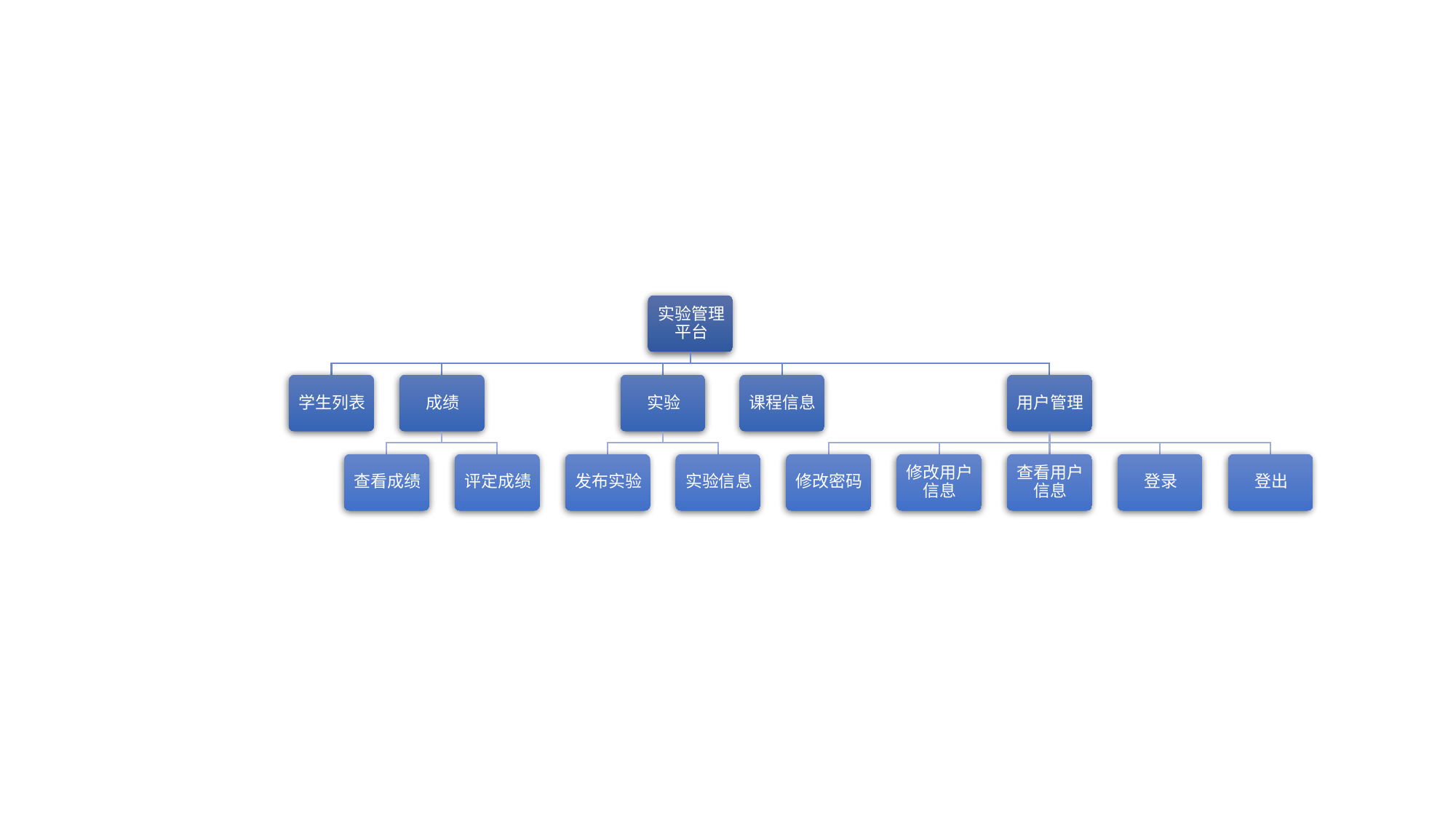

实验管理平台
学生列表
成绩
查看成绩
评定成绩
课程信息
实验
发布实验
实验信息
用户管理
修改密码
修改用户信息
查看用户信息
登录
登出